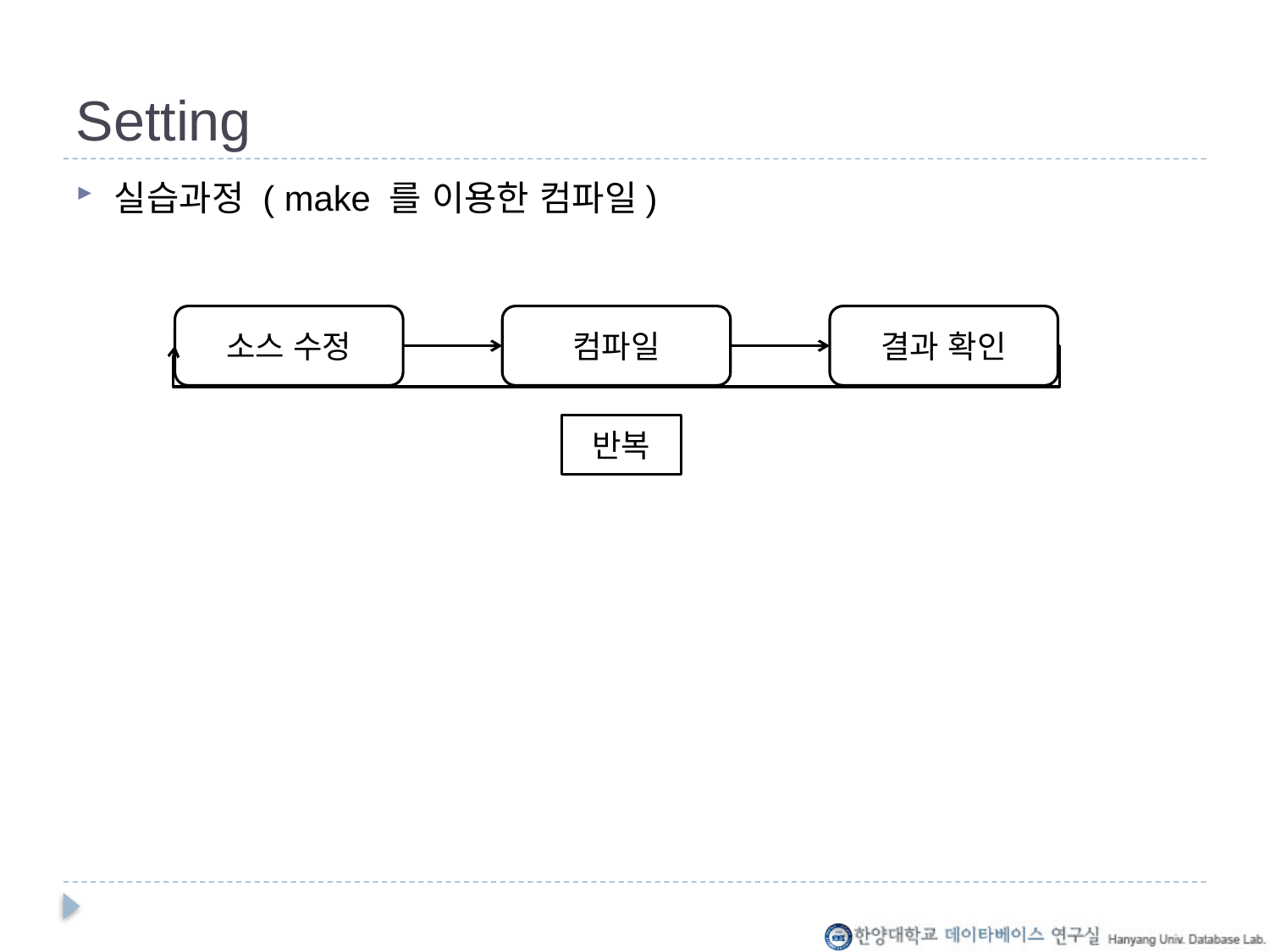

# Setting
실습과정 ( make 를 이용한 컴파일)
소스 수정
컴파일
결과 확인
반복